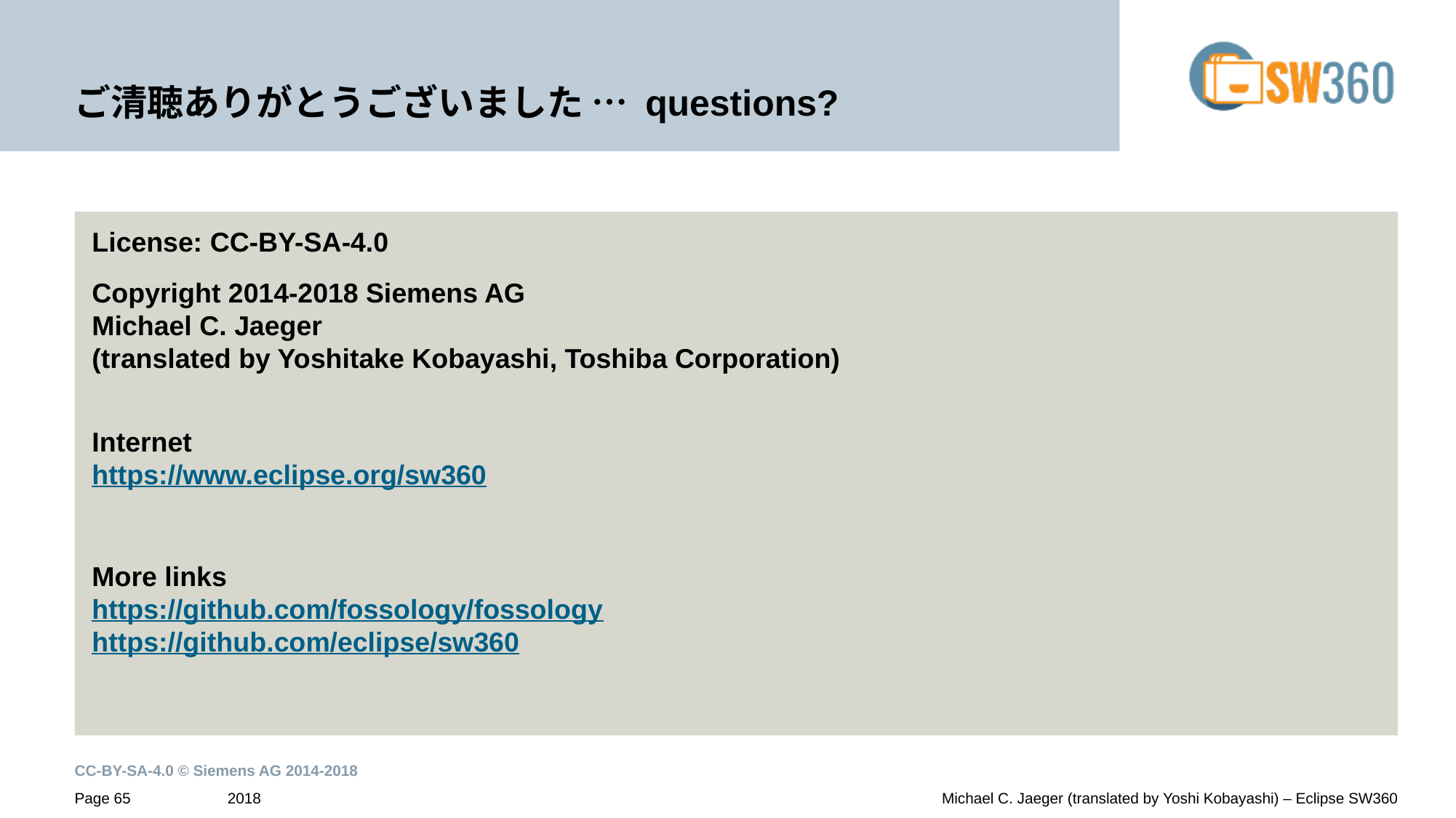

# ご清聴ありがとうございました … questions?

License: CC-BY-SA-4.0
Copyright 2014-2018 Siemens AG
Michael C. Jaeger
(translated by Yoshitake Kobayashi, Toshiba Corporation)
Internet
https://www.eclipse.org/sw360

More links
https://github.com/fossology/fossology
https://github.com/eclipse/sw360